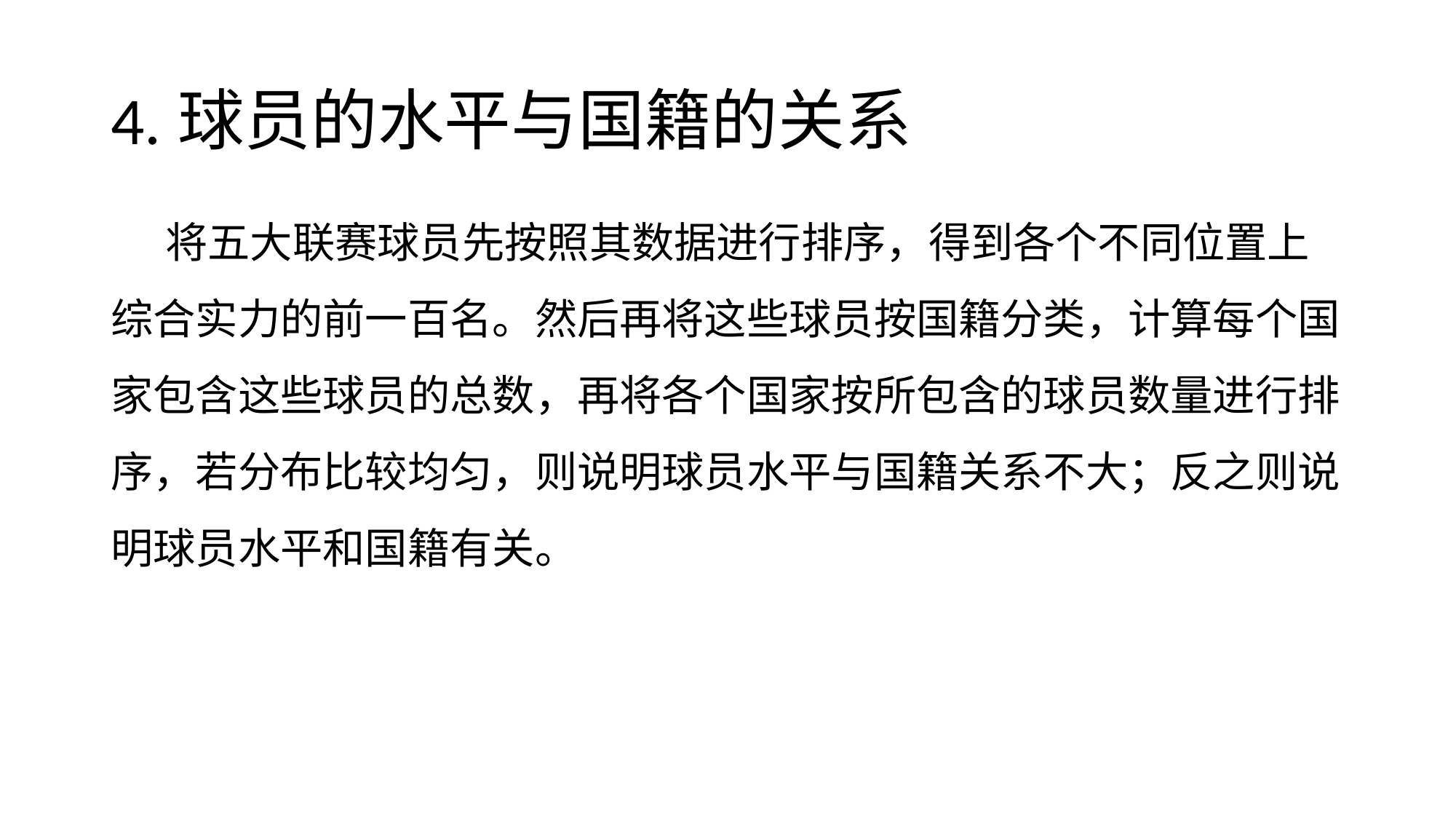

# 4.球员的水平与国籍的关系
将五大联赛球员先按照其数据进行排序，得到各个不同位置上综合实力的前一百名。然后再将这些球员按国籍分类，计算每个国家包含这些球员的总数，再将各个国家按所包含的球员数量进行排序，若分布比较均匀，则说明球员水平与国籍关系不大；反之则说明球员水平和国籍有关。